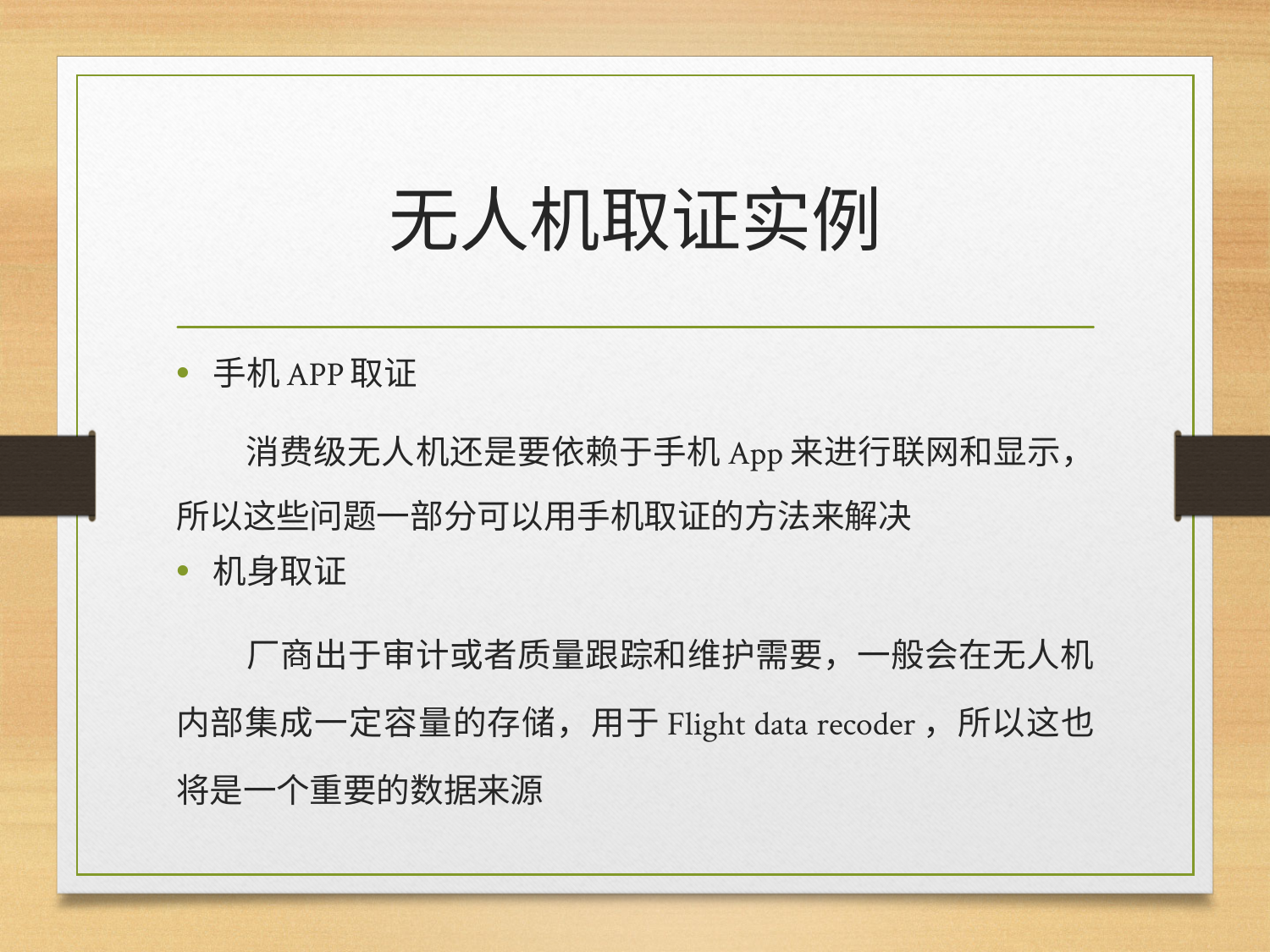

# 无人机取证实例
手机APP取证
        消费级无人机还是要依赖于手机App来进行联网和显示，所以这些问题一部分可以用手机取证的方法来解决
机身取证
        厂商出于审计或者质量跟踪和维护需要，一般会在无人机内部集成一定容量的存储，用于Flight data recoder，所以这也将是一个重要的数据来源